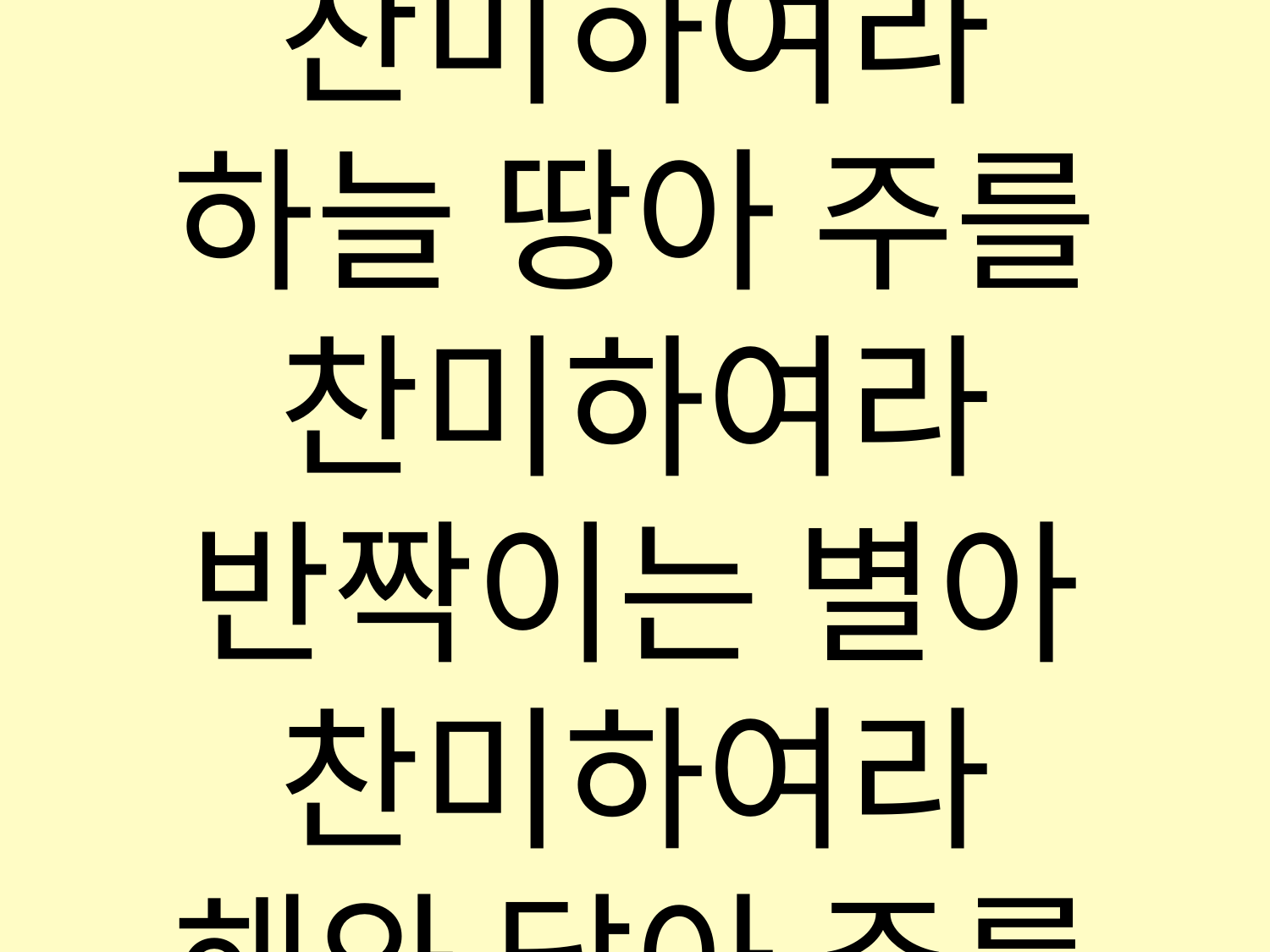

2.산과들아 주를 찬미하여라
하늘 땅아 주를 찬미하여라
반짝이는 별아 찬미하여라
해와 달아 주를 찬미하여라